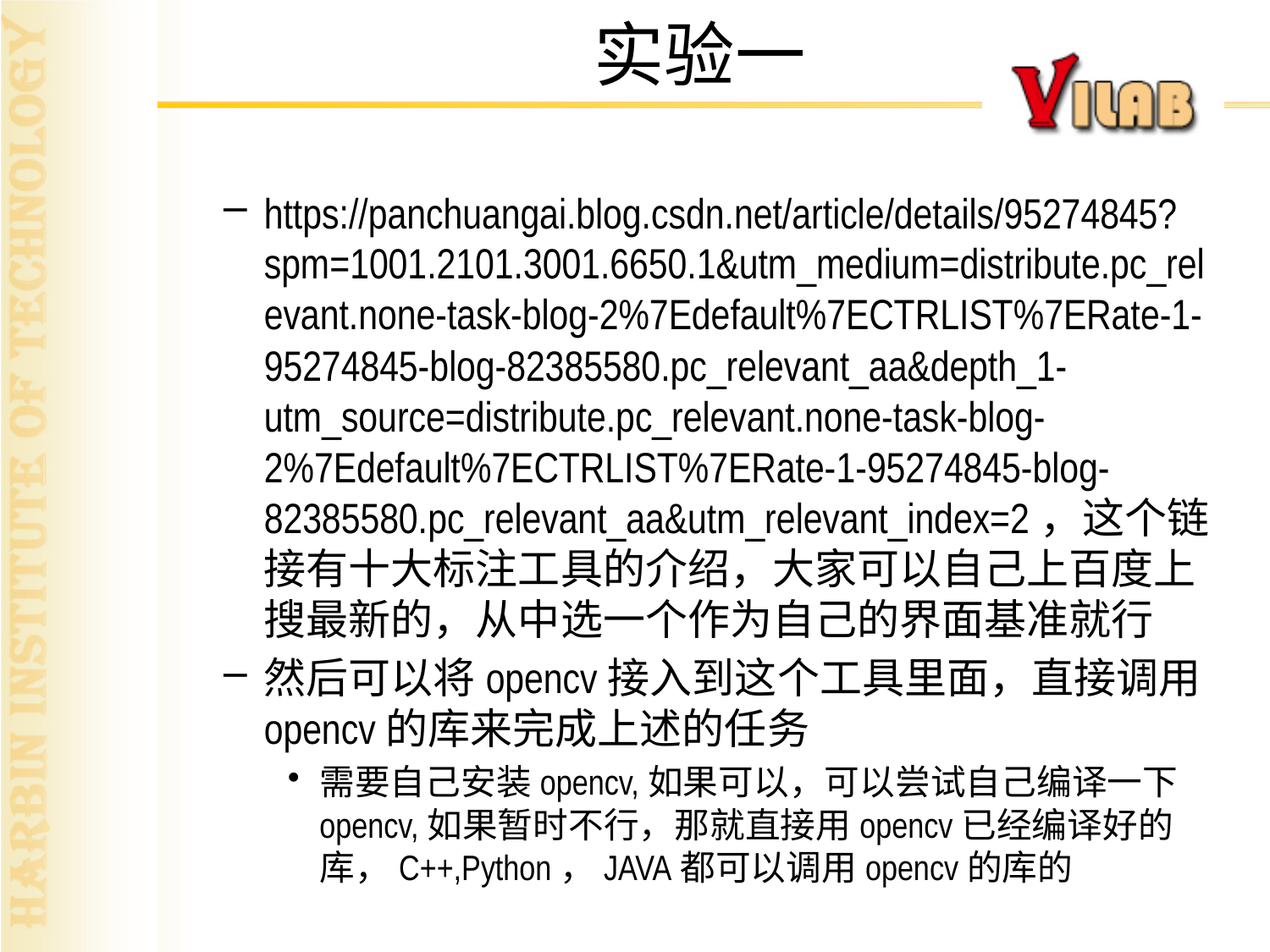

# 实验一
https://panchuangai.blog.csdn.net/article/details/95274845?spm=1001.2101.3001.6650.1&utm_medium=distribute.pc_relevant.none-task-blog-2%7Edefault%7ECTRLIST%7ERate-1-95274845-blog-82385580.pc_relevant_aa&depth_1-utm_source=distribute.pc_relevant.none-task-blog-2%7Edefault%7ECTRLIST%7ERate-1-95274845-blog-82385580.pc_relevant_aa&utm_relevant_index=2，这个链接有十大标注工具的介绍，大家可以自己上百度上搜最新的，从中选一个作为自己的界面基准就行
然后可以将opencv接入到这个工具里面，直接调用opencv的库来完成上述的任务
需要自己安装opencv,如果可以，可以尝试自己编译一下opencv,如果暂时不行，那就直接用opencv已经编译好的库，C++,Python，JAVA都可以调用opencv的库的